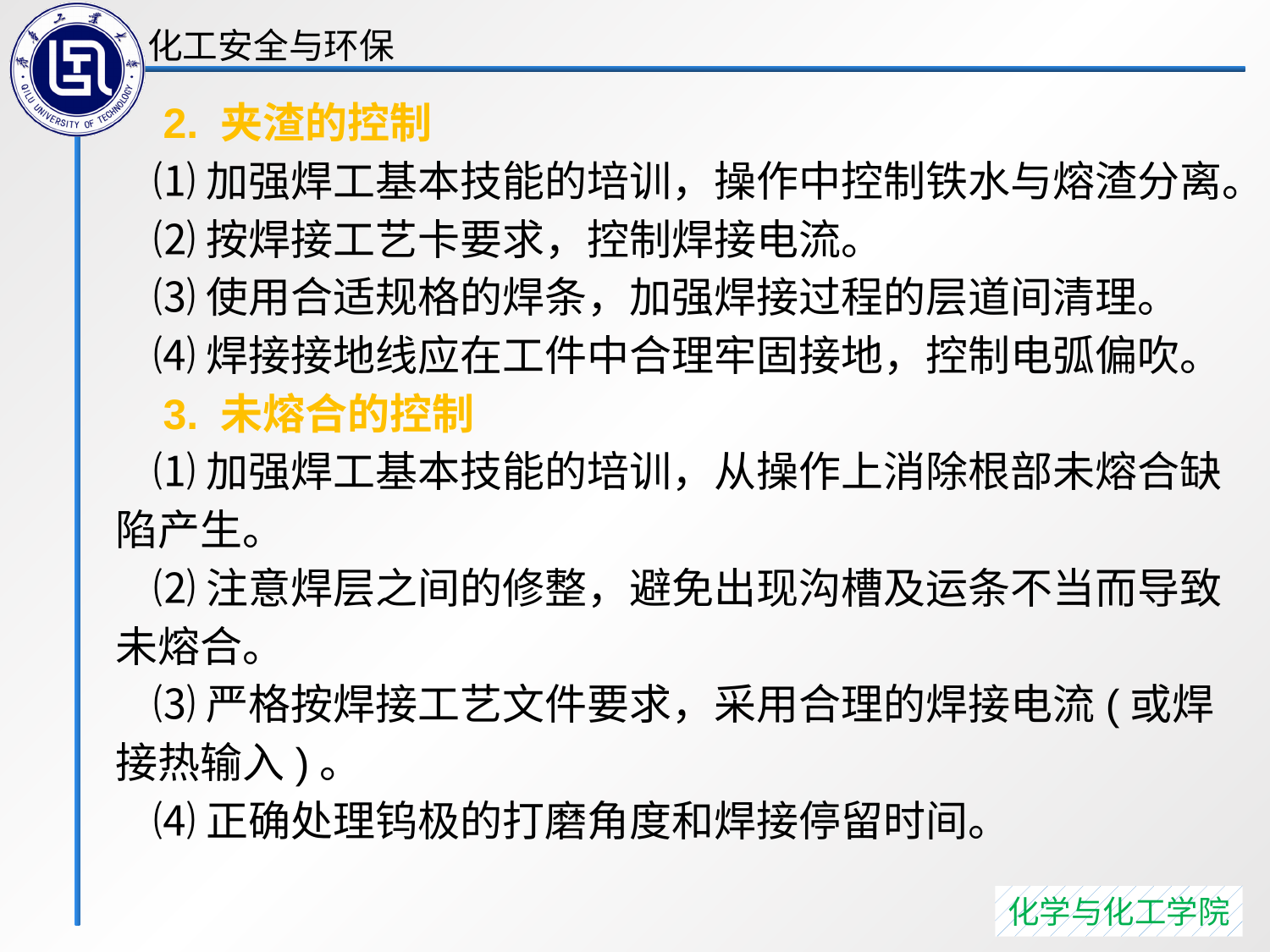

2. 夹渣的控制
    ⑴加强焊工基本技能的培训，操作中控制铁水与熔渣分离。
    ⑵按焊接工艺卡要求，控制焊接电流。
    ⑶使用合适规格的焊条，加强焊接过程的层道间清理。
    ⑷焊接接地线应在工件中合理牢固接地，控制电弧偏吹。
    3. 未熔合的控制
    ⑴加强焊工基本技能的培训，从操作上消除根部未熔合缺陷产生。
    ⑵注意焊层之间的修整，避免出现沟槽及运条不当而导致未熔合。
    ⑶严格按焊接工艺文件要求，采用合理的焊接电流(或焊接热输入)。
    ⑷正确处理钨极的打磨角度和焊接停留时间。